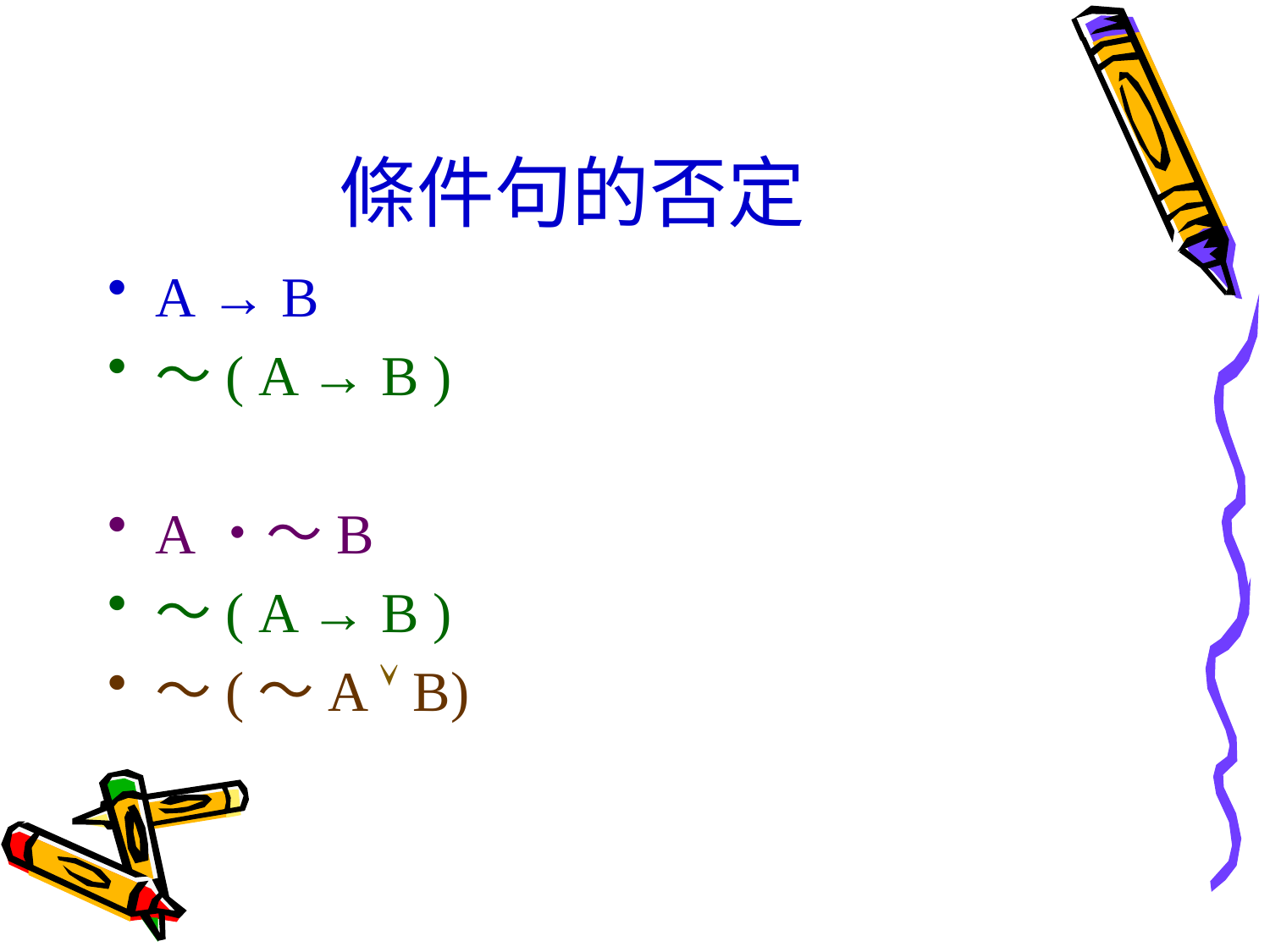

# 條件句的否定
A → B
～( A → B )

A・～B
～( A → B )
～(～A ∨ B)